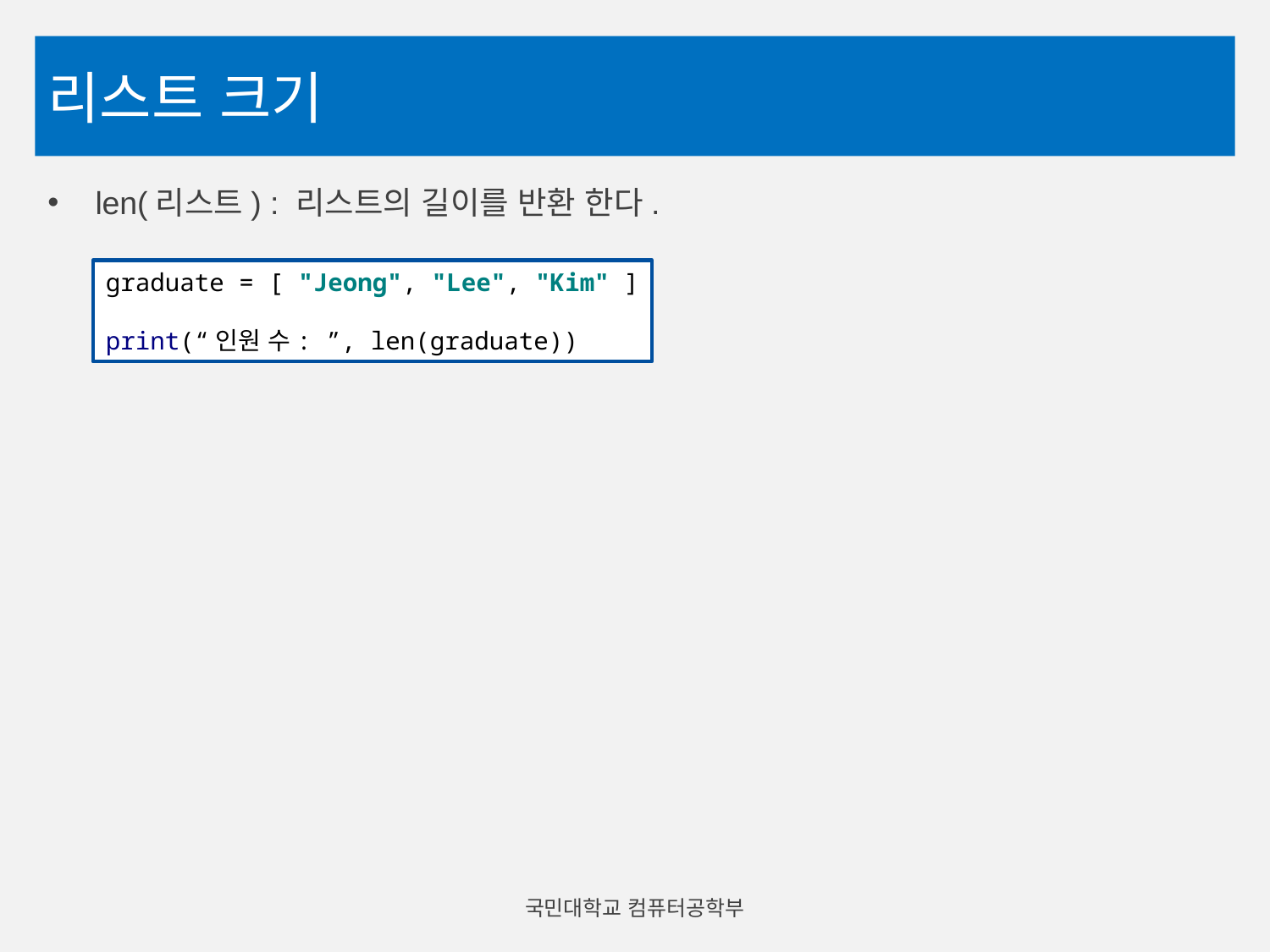

# 리스트 크기
len(리스트) : 리스트의 길이를 반환 한다.
graduate = [ "Jeong", "Lee", "Kim" ]
print(“인원 수: ”, len(graduate))
국민대학교 컴퓨터공학부